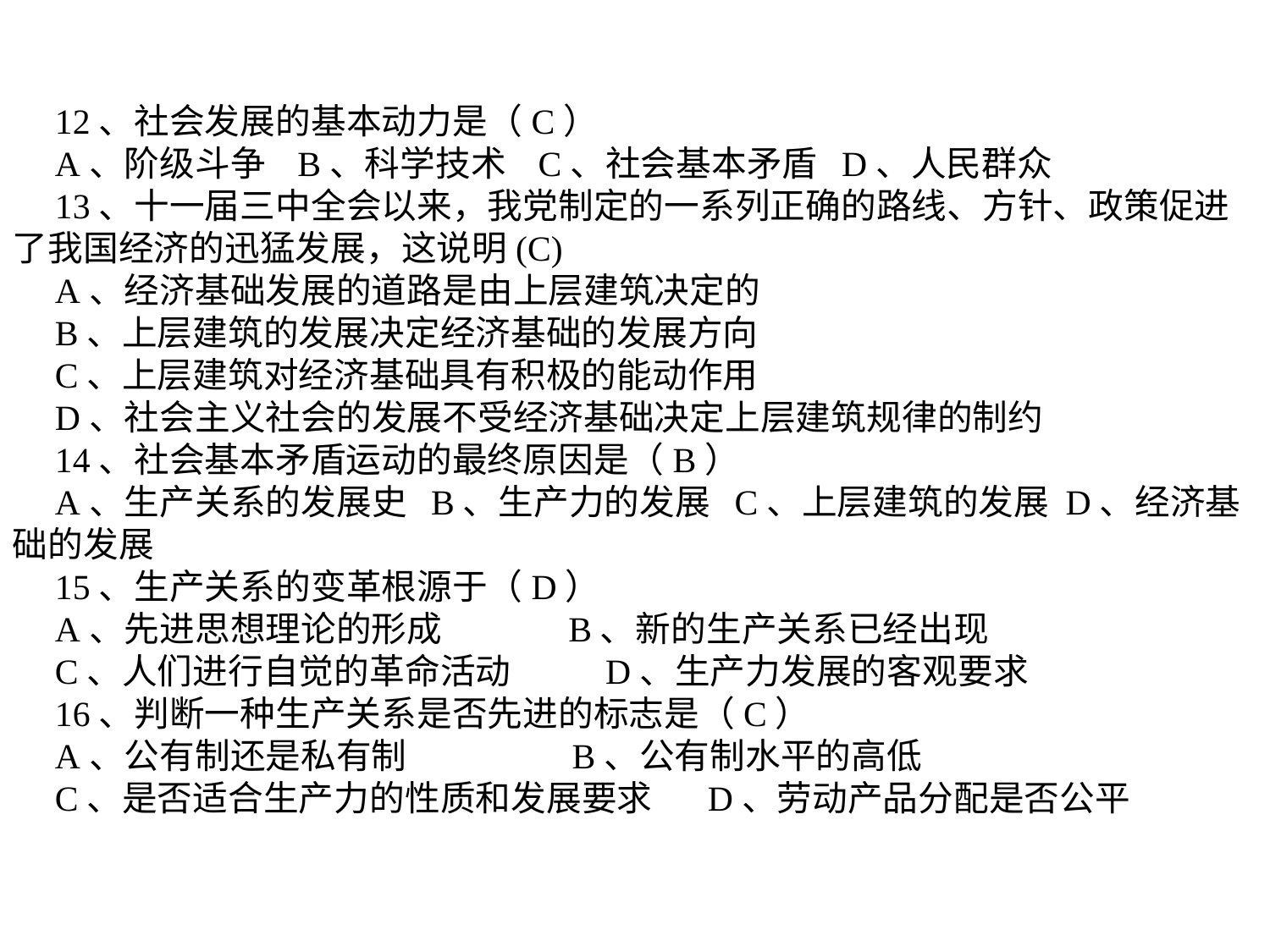

12、社会发展的基本动力是（C）
A、阶级斗争   B、科学技术   C、社会基本矛盾  D、人民群众
13、十一届三中全会以来，我党制定的一系列正确的路线、方针、政策促进了我国经济的迅猛发展，这说明(C)
A、经济基础发展的道路是由上层建筑决定的
B、上层建筑的发展决定经济基础的发展方向
C、上层建筑对经济基础具有积极的能动作用
D、社会主义社会的发展不受经济基础决定上层建筑规律的制约
14、社会基本矛盾运动的最终原因是（B）
A、生产关系的发展史  B、生产力的发展  C、上层建筑的发展 D、经济基础的发展
15、生产关系的变革根源于（D）
A、先进思想理论的形成               B、新的生产关系已经出现
C、人们进行自觉的革命活动           D、生产力发展的客观要求
16、判断一种生产关系是否先进的标志是（C）
A、公有制还是私有制                    B、公有制水平的高低
C、是否适合生产力的性质和发展要求      D、劳动产品分配是否公平